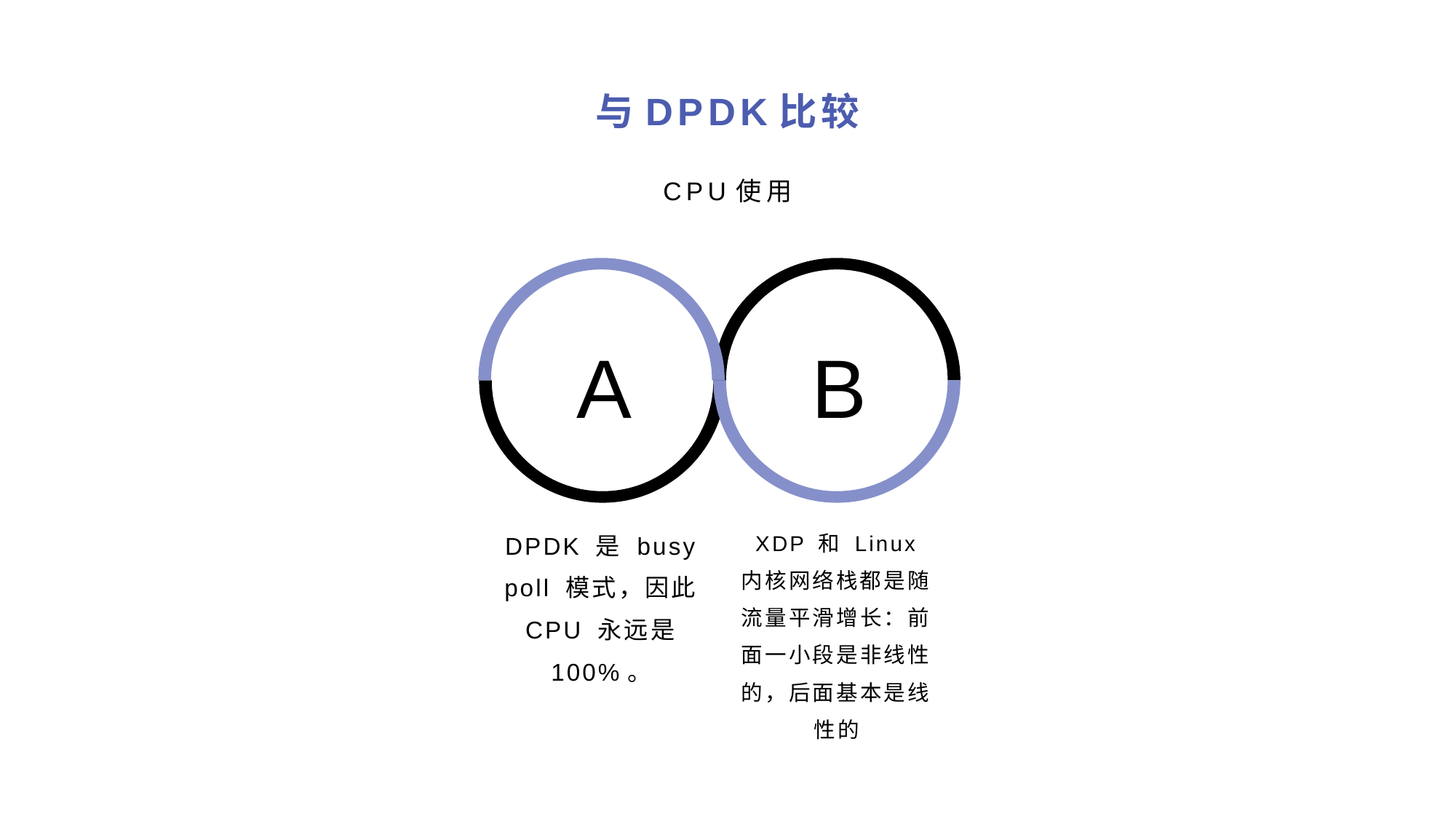

与DPDK比较
CPU使用

A
B

DPDK 是 busy poll 模式，因此 CPU 永远是 100%。
XDP 和 Linux 内核网络栈都是随流量平滑增长：前面一小段是非线性的，后面基本是线性的